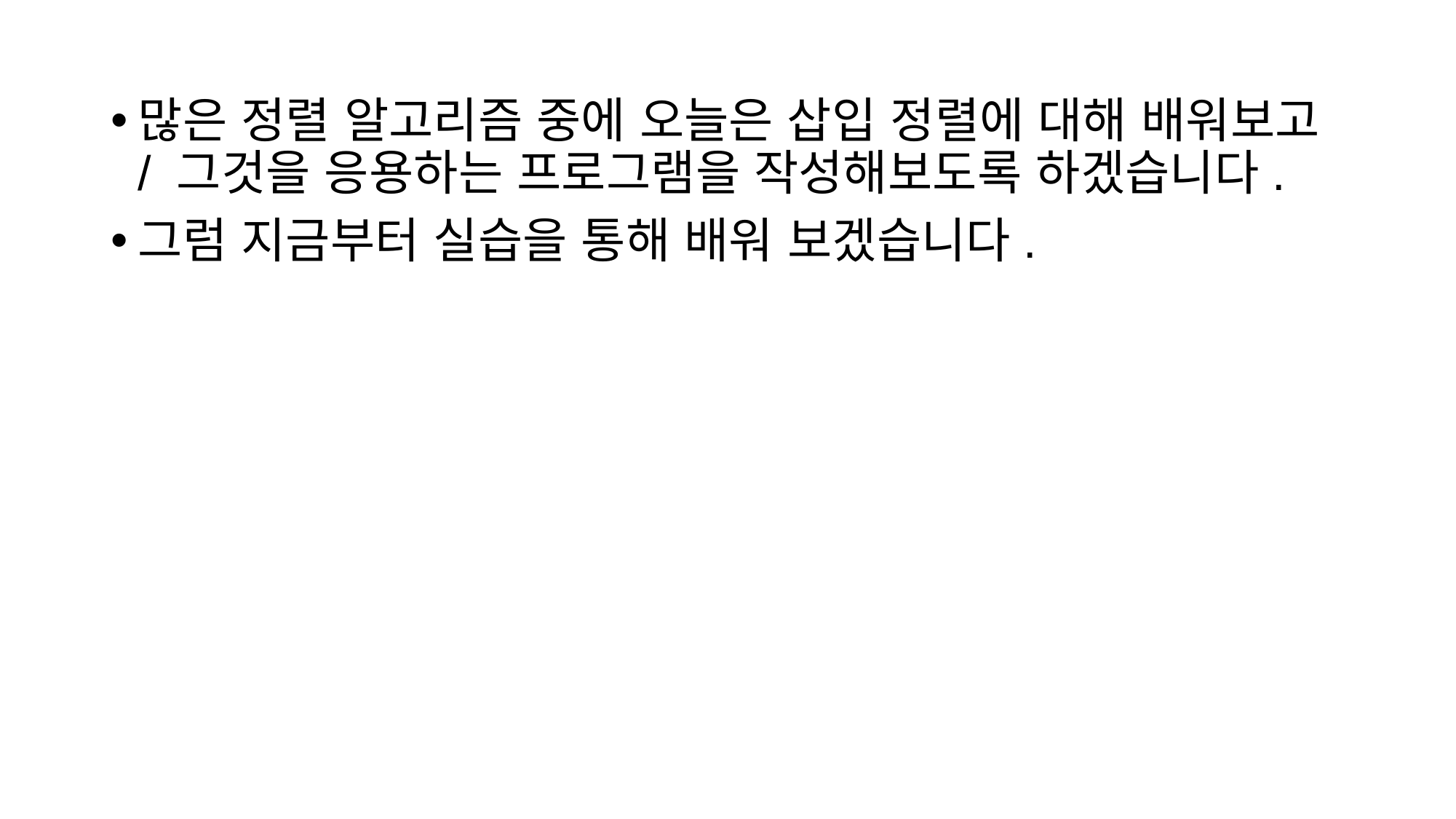

많은 정렬 알고리즘 중에 오늘은 삽입 정렬에 대해 배워보고/ 그것을 응용하는 프로그램을 작성해보도록 하겠습니다.
그럼 지금부터 실습을 통해 배워 보겠습니다.